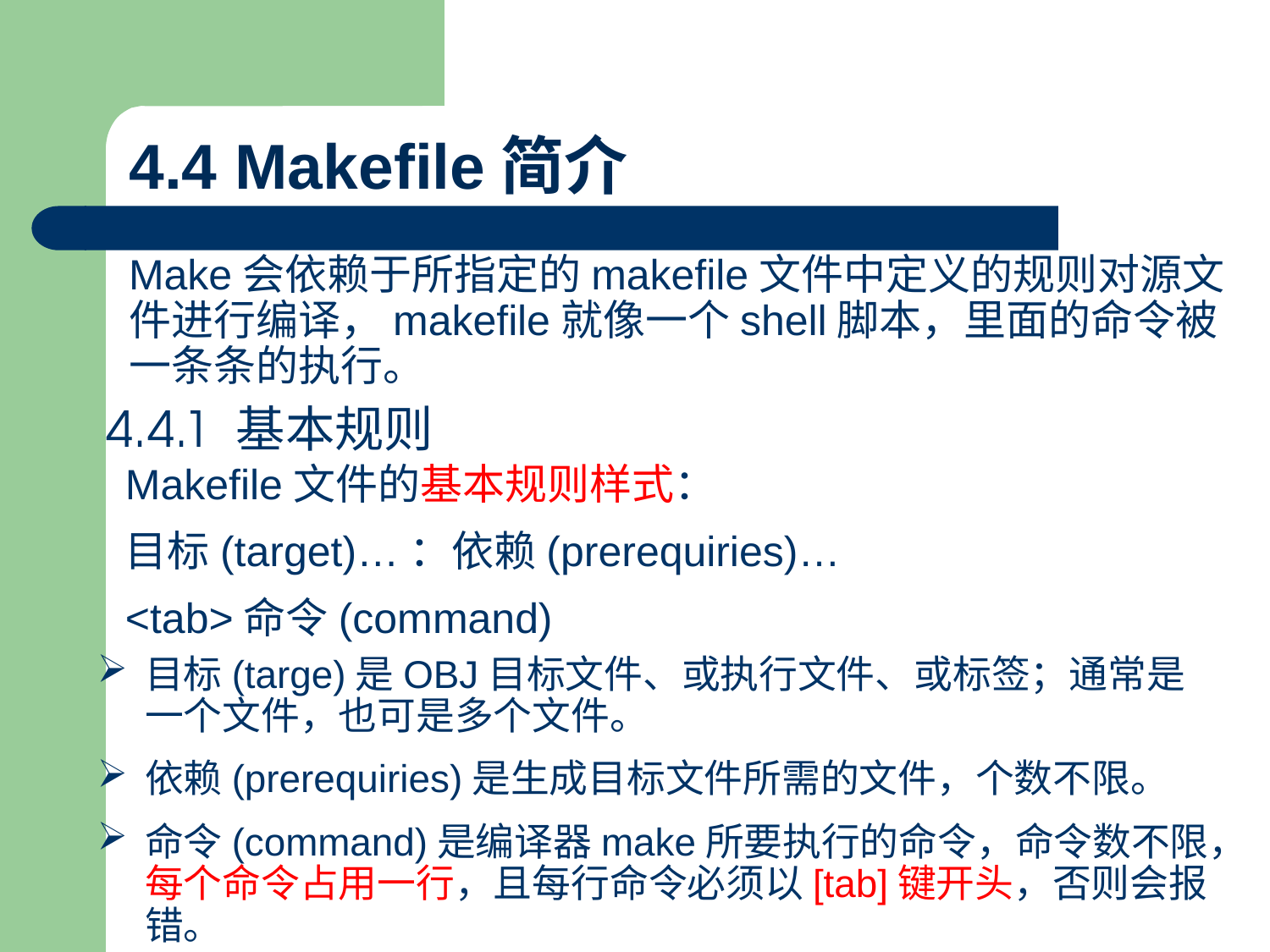

# 4.4 Makefile简介
Make会依赖于所指定的makefile文件中定义的规则对源文件进行编译，makefile就像一个shell脚本，里面的命令被一条条的执行。
4.4.1 基本规则
Makefile文件的基本规则样式：
目标(target)…：依赖(prerequiries)…
<tab>命令(command)
目标(targe)是OBJ目标文件、或执行文件、或标签；通常是一个文件，也可是多个文件。
依赖(prerequiries)是生成目标文件所需的文件，个数不限。
命令(command)是编译器make所要执行的命令，命令数不限，每个命令占用一行，且每行命令必须以[tab]键开头，否则会报错。